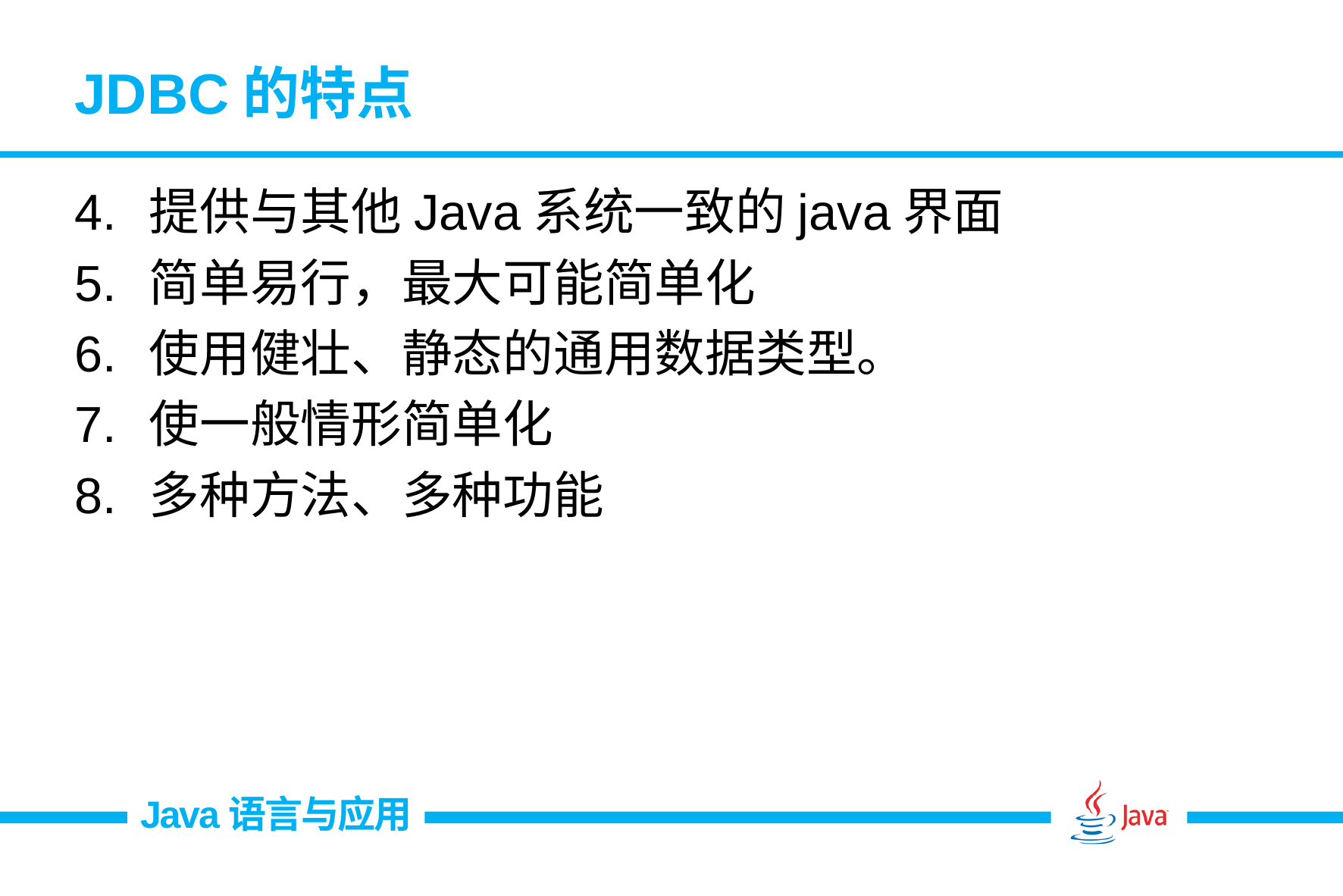

# JDBC的特点
提供与其他Java系统一致的java界面
简单易行，最大可能简单化
使用健壮、静态的通用数据类型。
使一般情形简单化
多种方法、多种功能